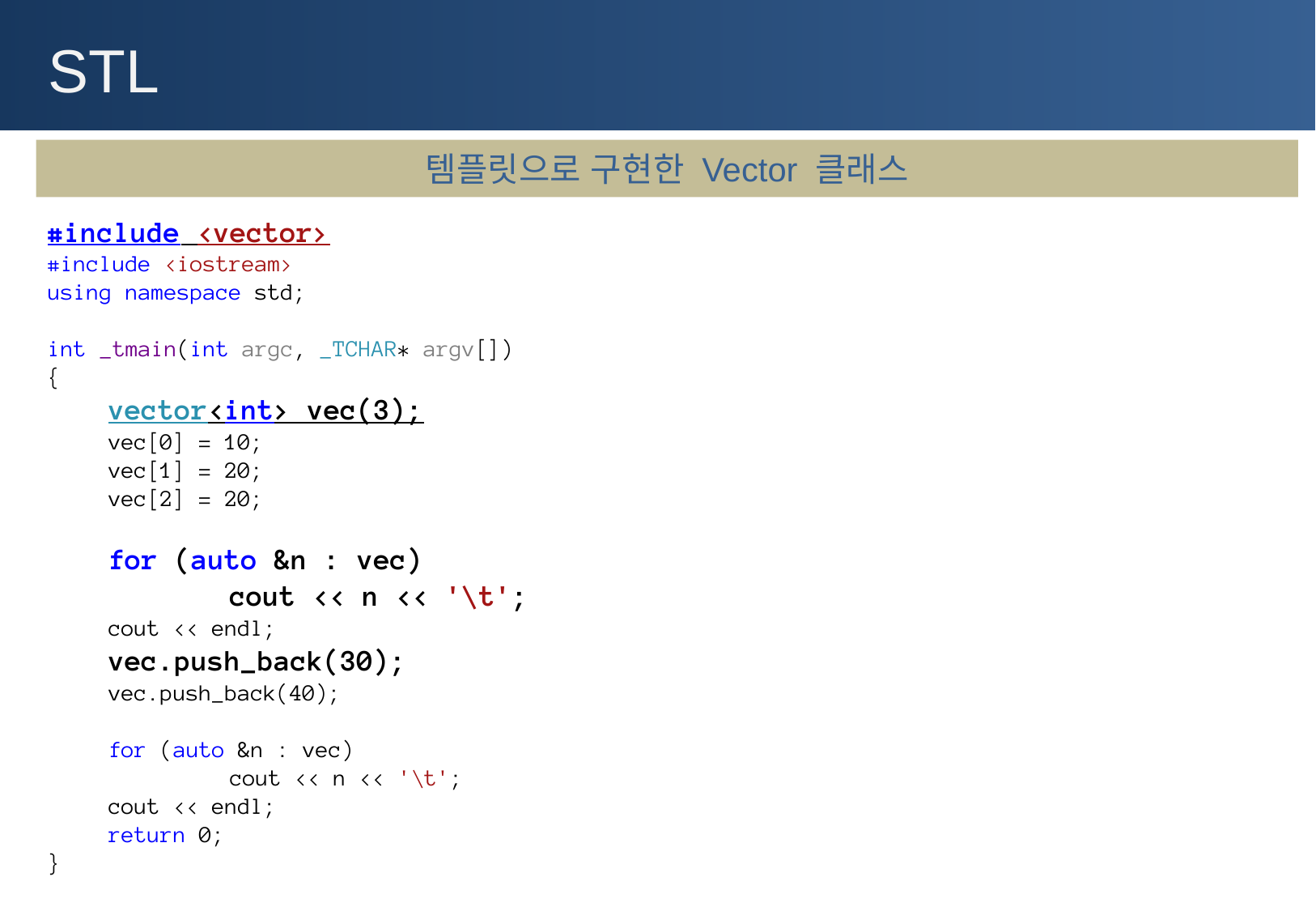

# STL
템플릿으로 구현한 Vector 클래스
#include <vector>
#include <iostream>
using namespace std;

int _tmain(int argc, _TCHAR* argv[])
{
vector<int> vec(3);
vec[0] = 10;
vec[1] = 20;
vec[2] = 20;

for (auto &n : vec)
	cout << n << '\t';
cout << endl;
vec.push_back(30);
vec.push_back(40);

for (auto &n : vec)
	cout << n << '\t';
cout << endl;
return 0;
}